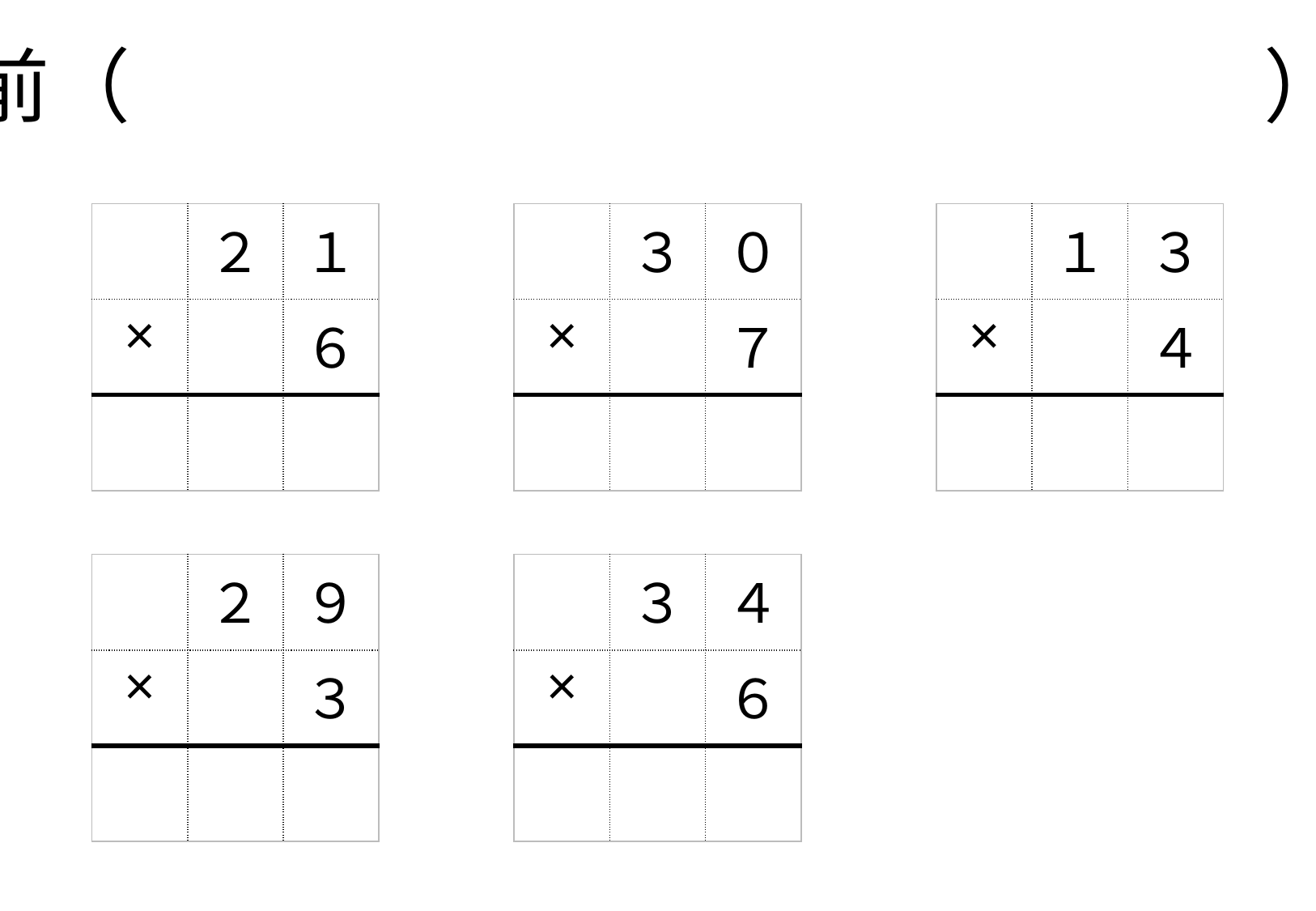

名前（　　　　　　　　　　　　　　）
|  | ２ | １ |
| --- | --- | --- |
| × |  | ６ |
|  |  |  |
|  | ３ | ０ |
| --- | --- | --- |
| × |  | ７ |
|  |  |  |
|  | １ | ３ |
| --- | --- | --- |
| × |  | ４ |
|  |  |  |
|  | ２ | ９ |
| --- | --- | --- |
| × |  | ３ |
|  |  |  |
|  | ３ | ４ |
| --- | --- | --- |
| × |  | ６ |
|  |  |  |